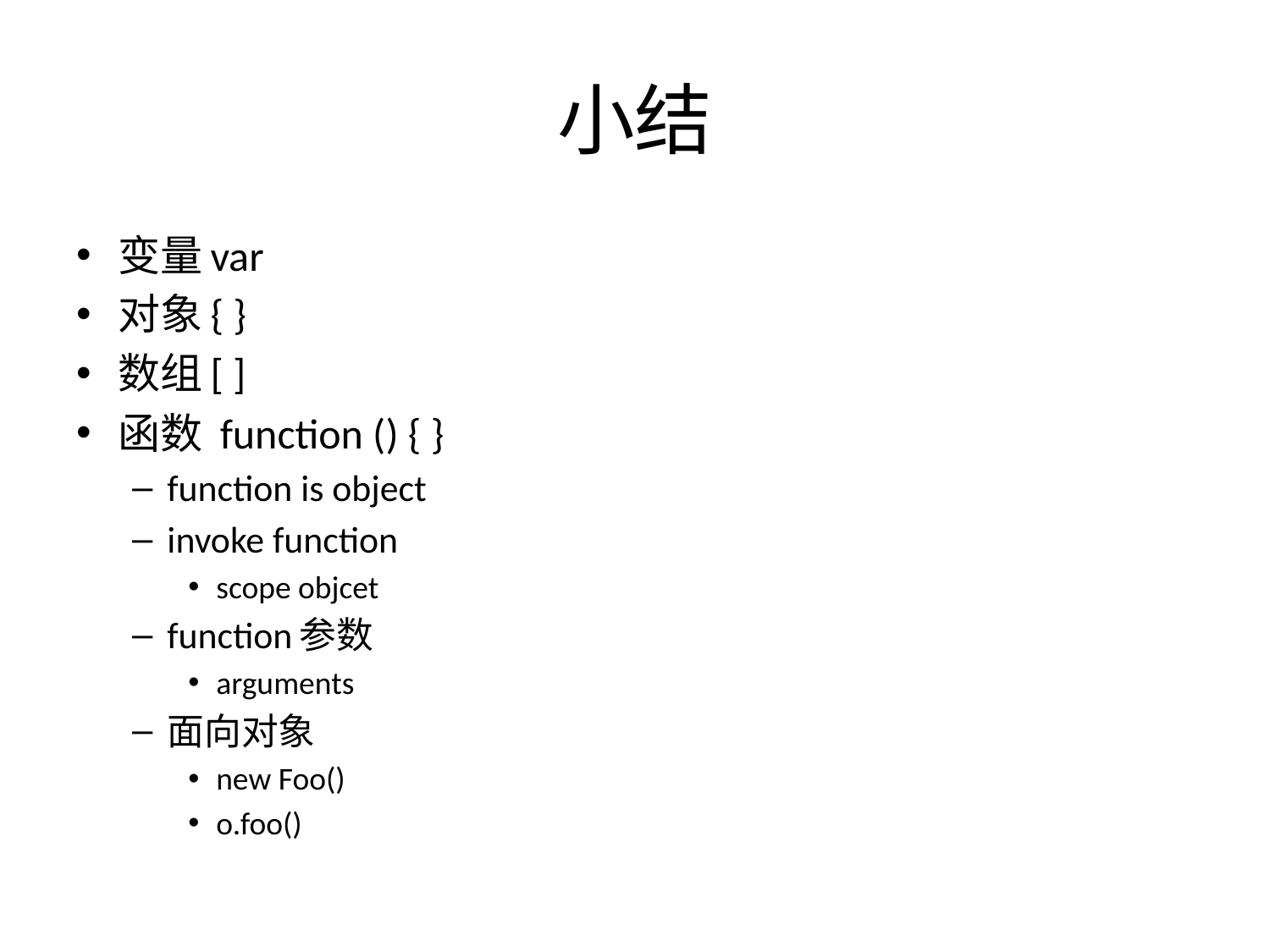

# 小结
变量var
对象{ }
数组[ ]
函数 function () { }
function is object
invoke function
scope objcet
function参数
arguments
面向对象
new Foo()
o.foo()